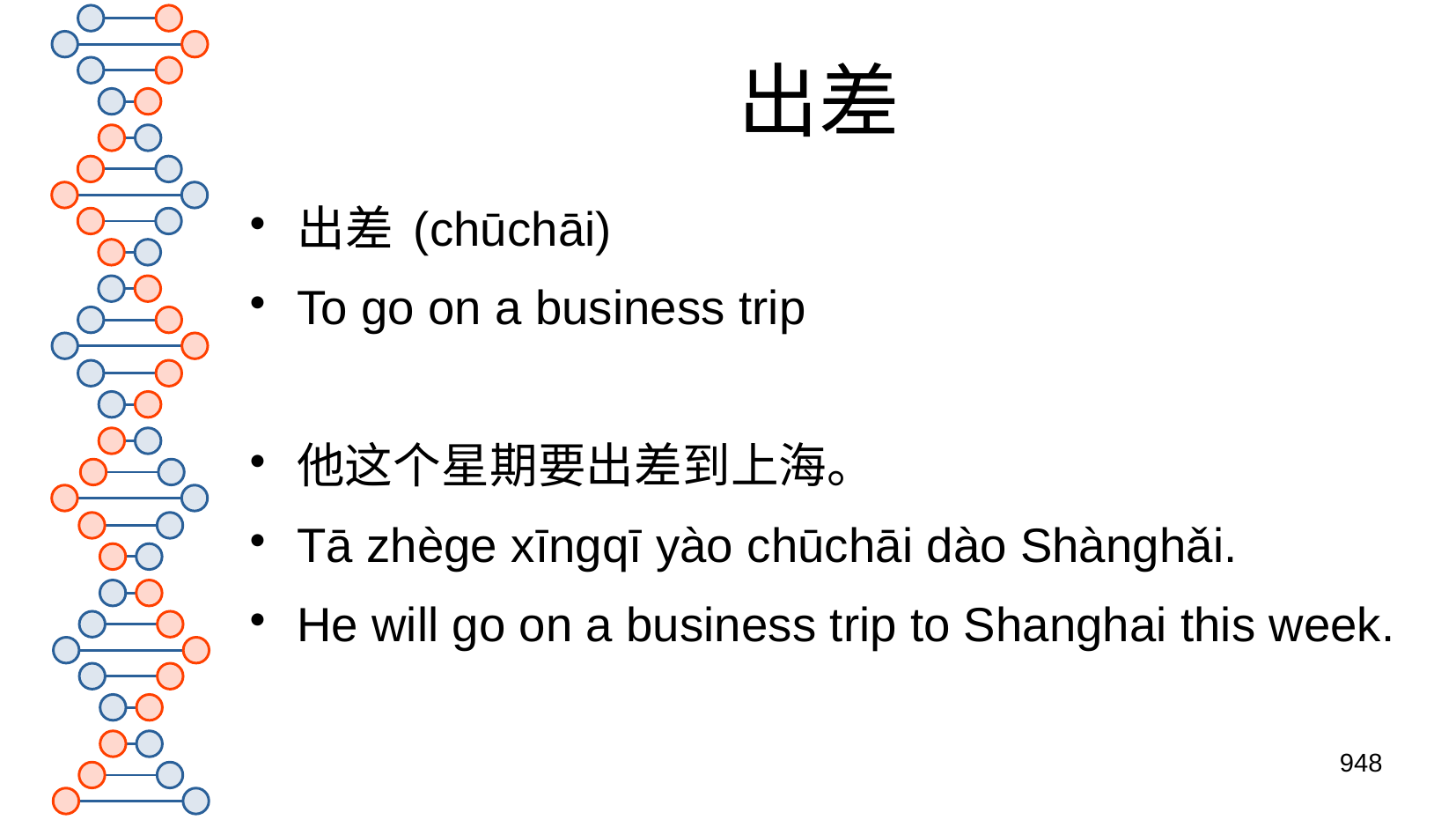

# 出差
出差 (chūchāi)
To go on a business trip

他这个星期要出差到上海。
Tā zhège xīngqī yào chūchāi dào Shànghǎi.
He will go on a business trip to Shanghai this week.

948